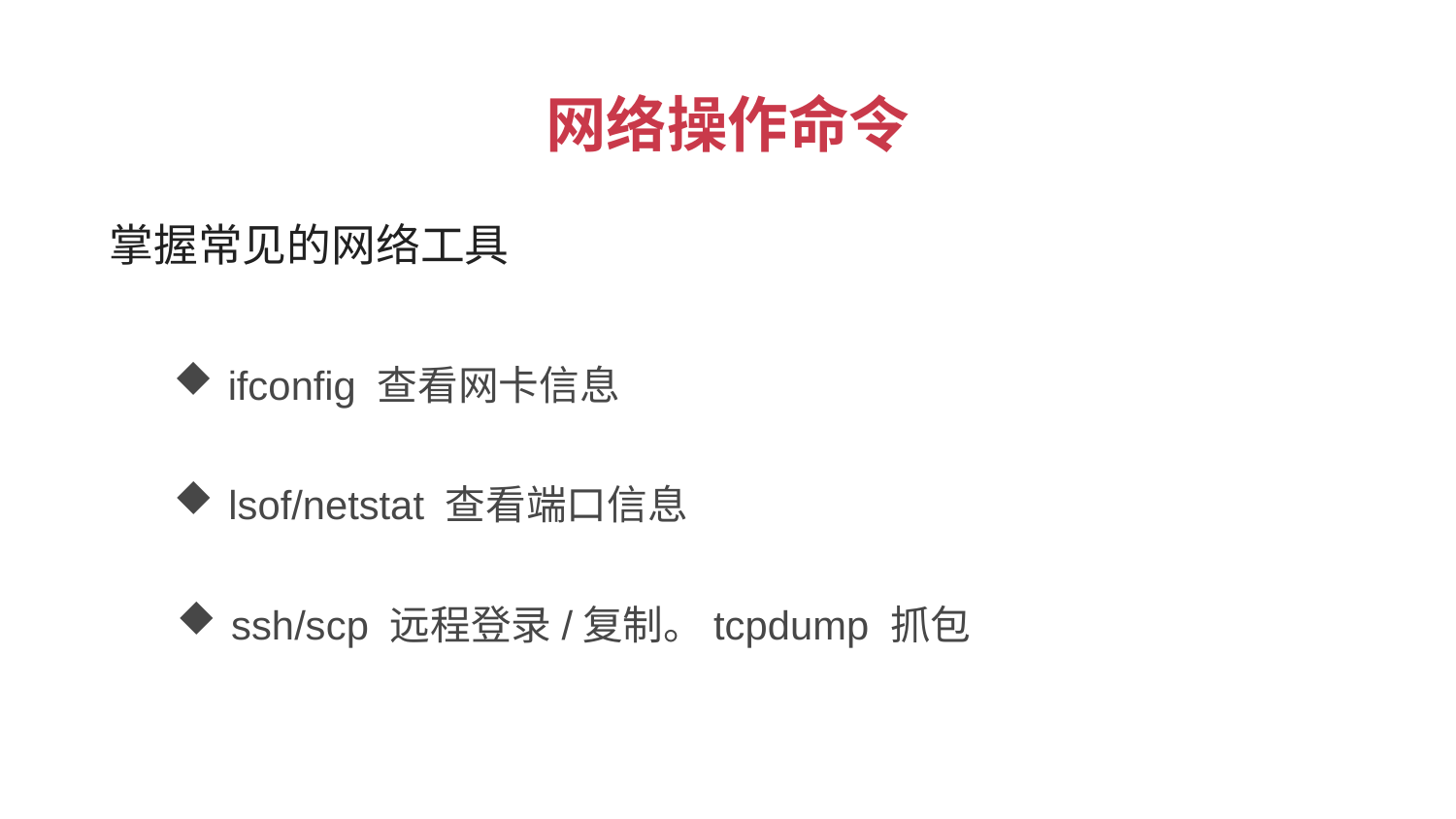

网络操作命令
 掌握常见的网络工具
ifconfig 查看网卡信息
lsof/netstat 查看端口信息
ssh/scp 远程登录/复制。tcpdump 抓包